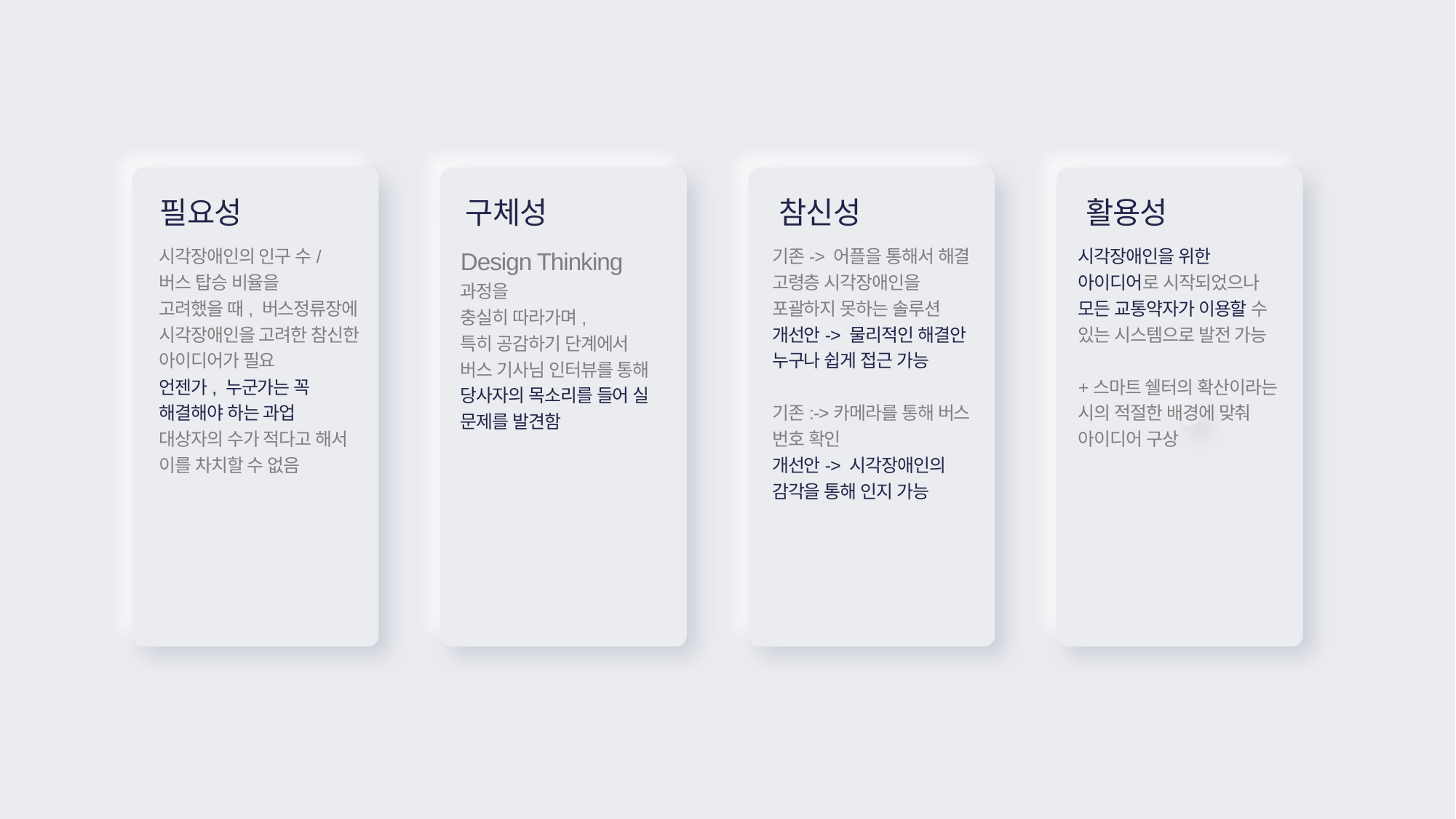

활용성
필요성
구체성
참신성
시각장애인의 인구 수/
버스 탑승 비율을
고려했을 때, 버스정류장에 시각장애인을 고려한 참신한 아이디어가 필요
언젠가, 누군가는 꼭 해결해야 하는 과업
대상자의 수가 적다고 해서 이를 차치할 수 없음
Design Thinking 과정을
충실히 따라가며,
특히 공감하기 단계에서 버스 기사님 인터뷰를 통해 당사자의 목소리를 들어 실 문제를 발견함
기존-> 어플을 통해서 해결
고령층 시각장애인을
포괄하지 못하는 솔루션
개선안-> 물리적인 해결안 누구나 쉽게 접근 가능

기존:->카메라를 통해 버스 번호 확인
개선안-> 시각장애인의 감각을 통해 인지 가능
시각장애인을 위한 아이디어로 시작되었으나
모든 교통약자가 이용할 수 있는 시스템으로 발전 가능

+스마트 쉘터의 확산이라는 시의 적절한 배경에 맞춰 아이디어 구상